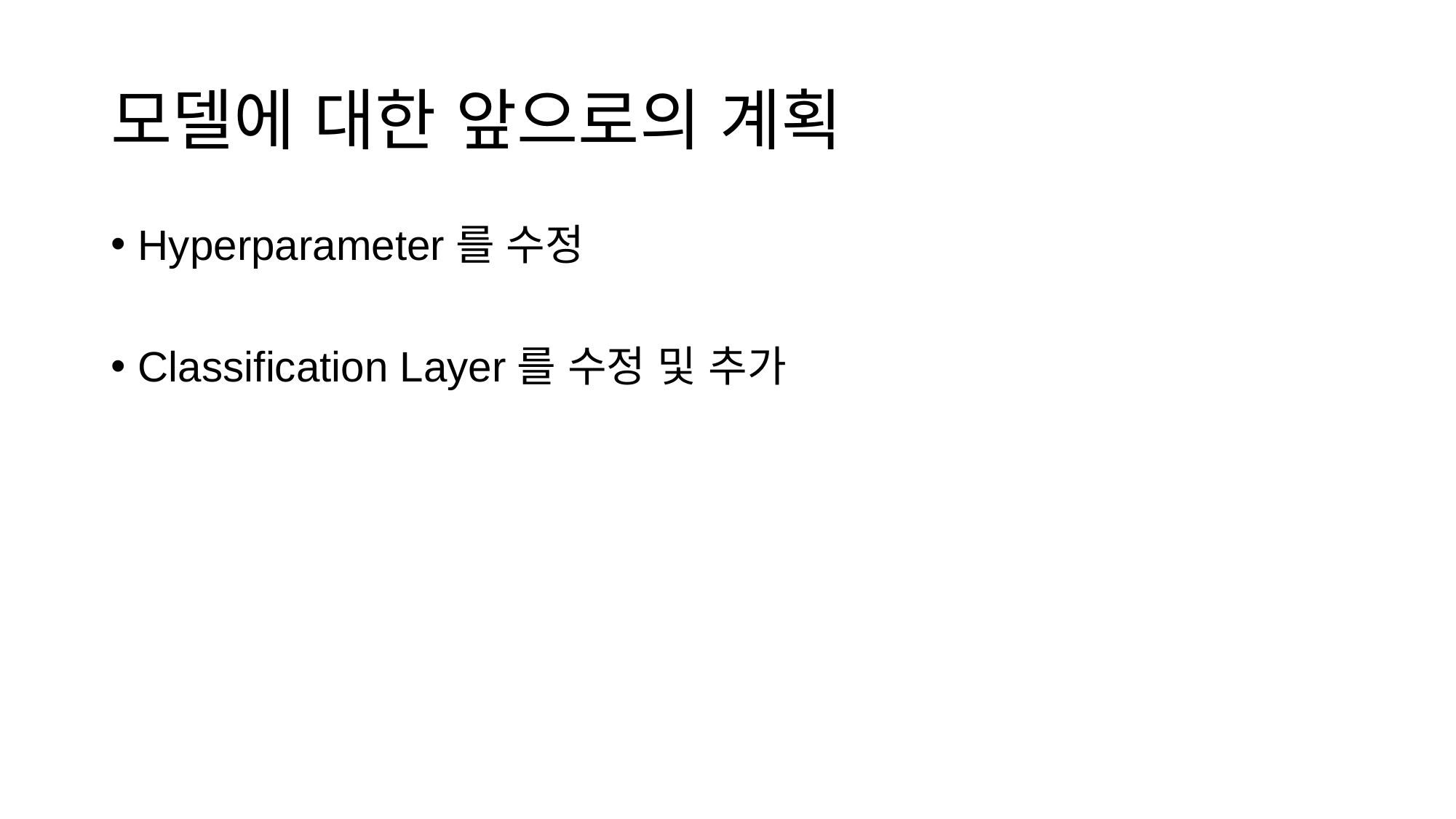

# 모델에 대한 앞으로의 계획
Hyperparameter를 수정

Classification Layer를 수정 및 추가